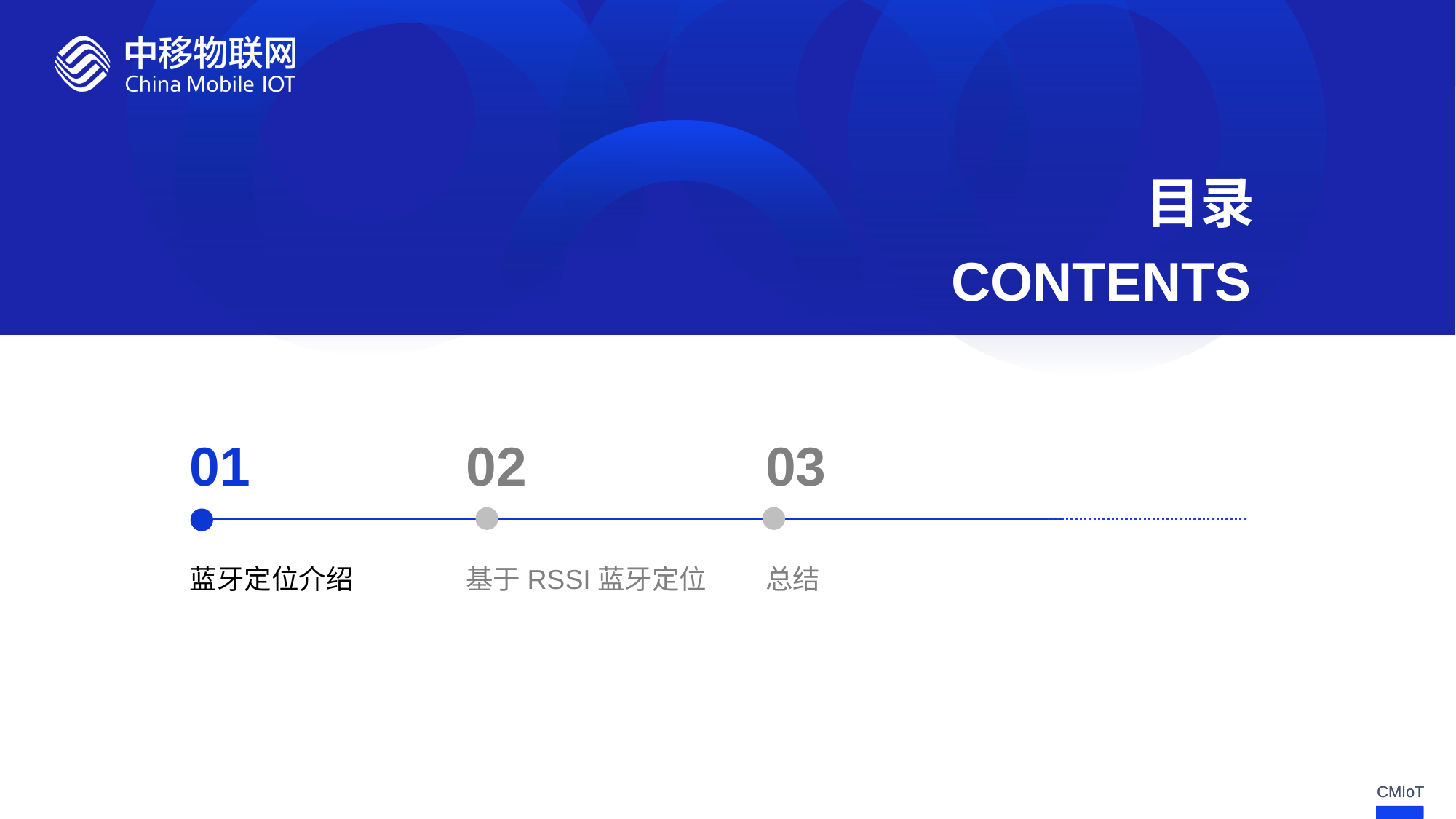

目录
CONTENTS
01

蓝牙定位介绍
02

基于RSSI蓝牙定位
03

总结